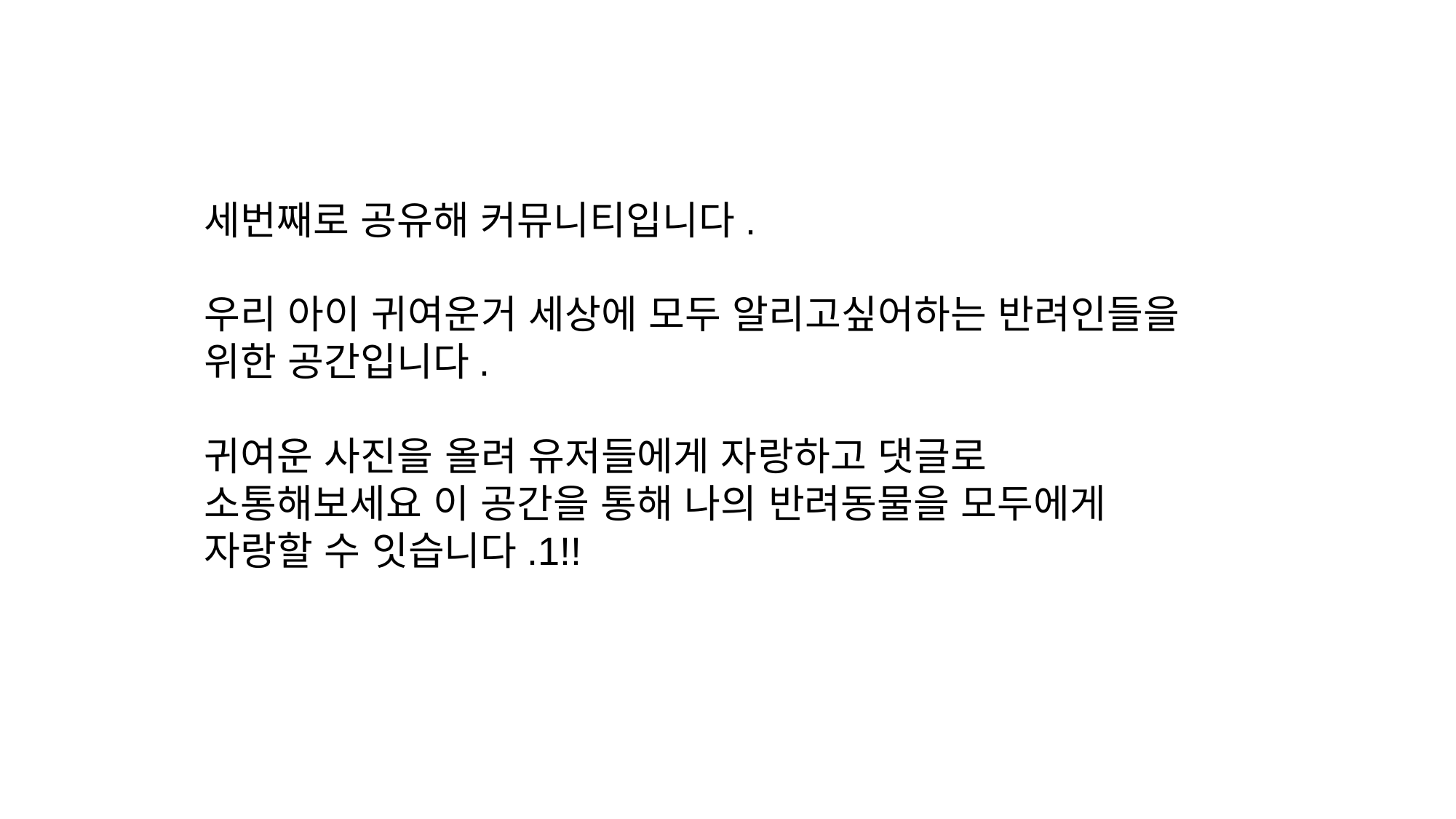

세번째로 공유해 커뮤니티입니다.

우리 아이 귀여운거 세상에 모두 알리고싶어하는 반려인들을 위한 공간입니다.

귀여운 사진을 올려 유저들에게 자랑하고 댓글로 소통해보세요 이 공간을 통해 나의 반려동물을 모두에게 자랑할 수 잇습니다.1!!